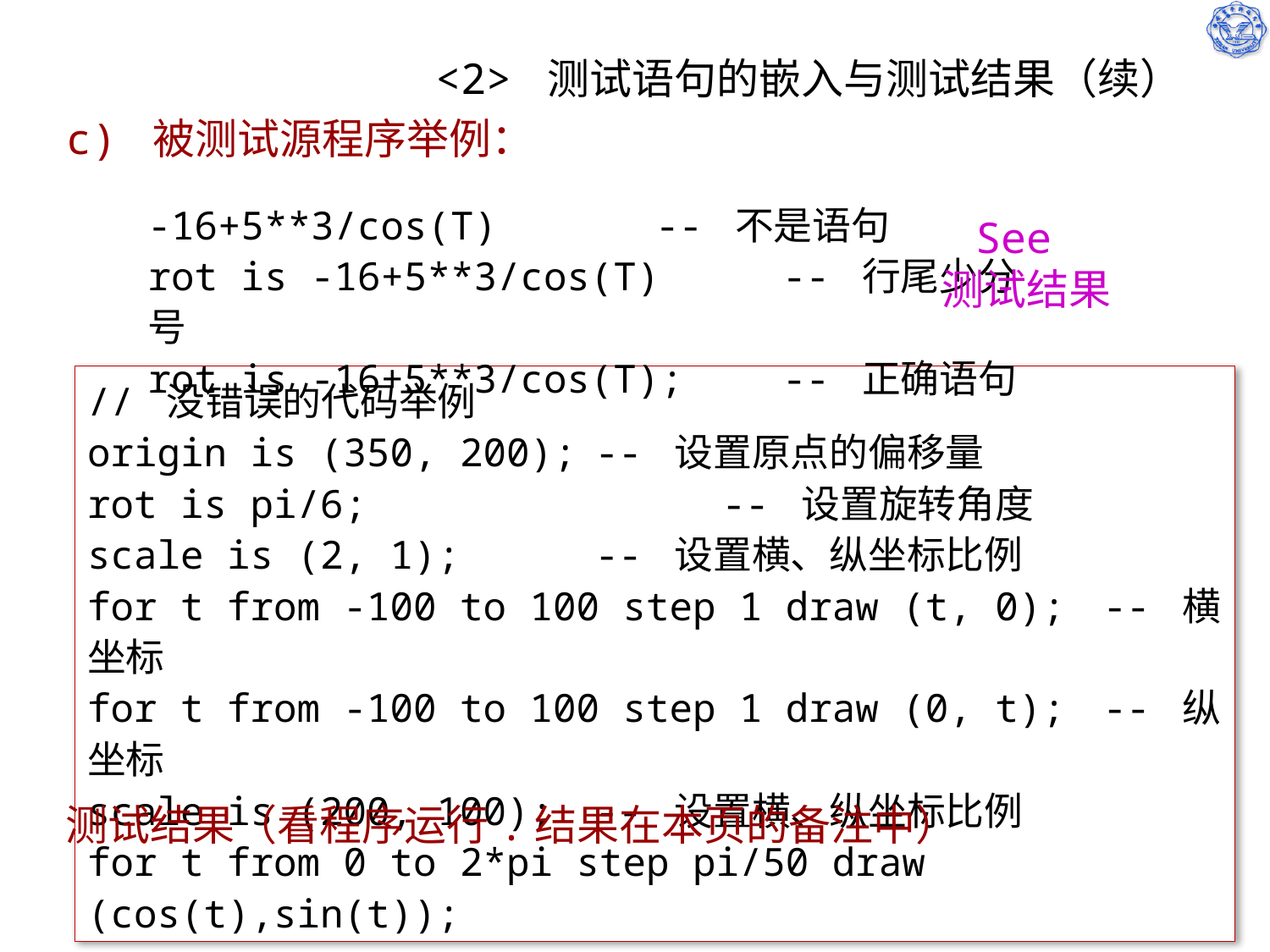

# <2> 测试语句的嵌入与测试结果（续）
c) 被测试源程序举例：
-16+5**3/cos(T)		-- 不是语句
rot is -16+5**3/cos(T)	-- 行尾少分号
rot is -16+5**3/cos(T);	-- 正确语句
See
测试结果
// 没错误的代码举例
origin is (350, 200);	-- 设置原点的偏移量
rot is pi/6;			-- 设置旋转角度
scale is (2, 1);		-- 设置横、纵坐标比例
for t from -100 to 100 step 1 draw (t, 0);	-- 横坐标
for t from -100 to 100 step 1 draw (0, t);	-- 纵坐标
scale is (200, 100);	-- 设置横、纵坐标比例
for t from 0 to 2*pi step pi/50 draw (cos(t),sin(t));
测试结果（看程序运行.结果在本页的备注中）
30